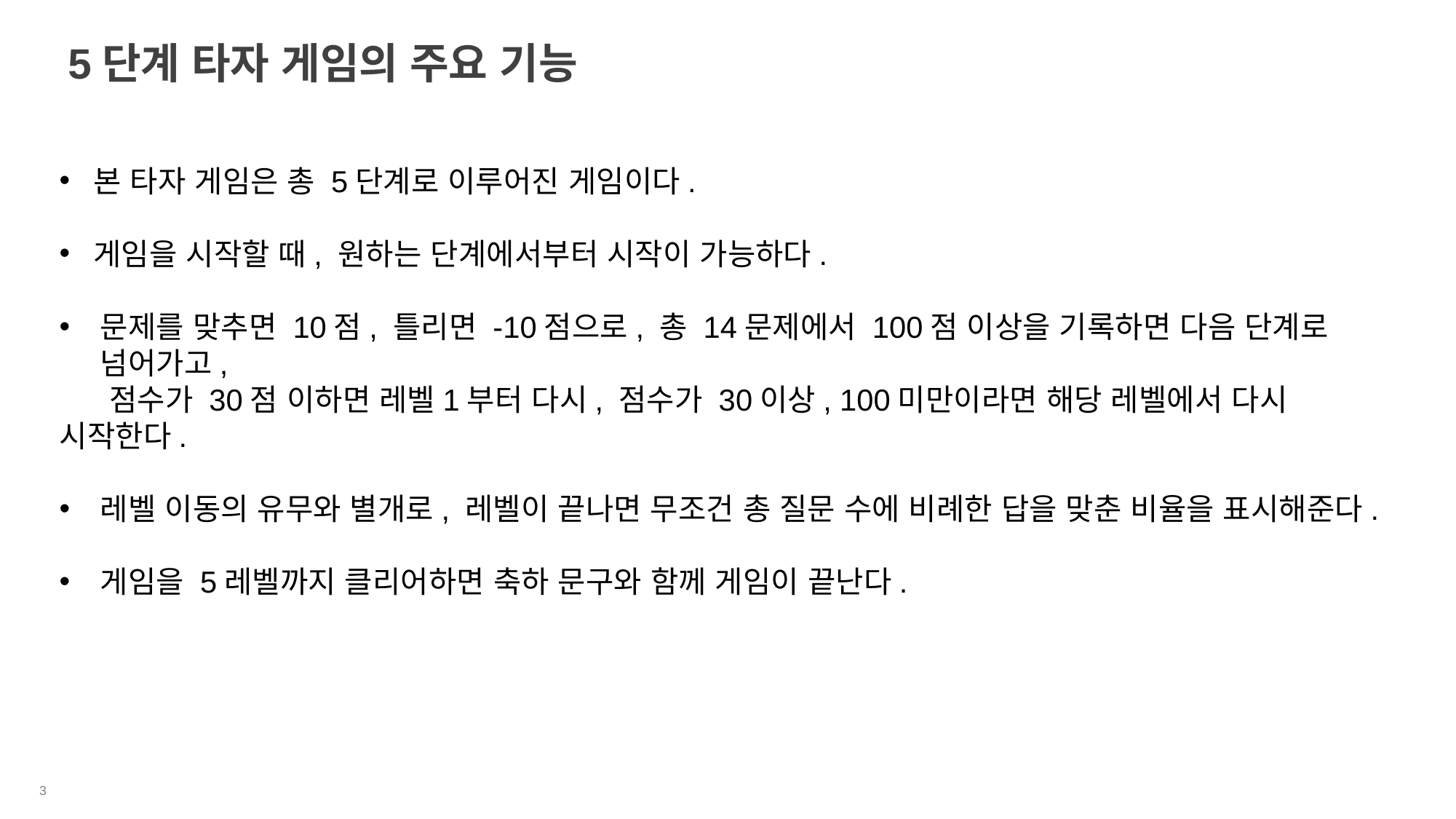

5단계 타자 게임의 주요 기능
본 타자 게임은 총 5단계로 이루어진 게임이다.

게임을 시작할 때, 원하는 단계에서부터 시작이 가능하다.

문제를 맞추면 10점, 틀리면 -10점으로, 총 14문제에서 100점 이상을 기록하면 다음 단계로 넘어가고,
     점수가 30점 이하면 레벨1부터 다시, 점수가 30이상, 100미만이라면 해당 레벨에서 다시 시작한다.

레벨 이동의 유무와 별개로, 레벨이 끝나면 무조건 총 질문 수에 비례한 답을 맞춘 비율을 표시해준다.

게임을 5레벨까지 클리어하면 축하 문구와 함께 게임이 끝난다.